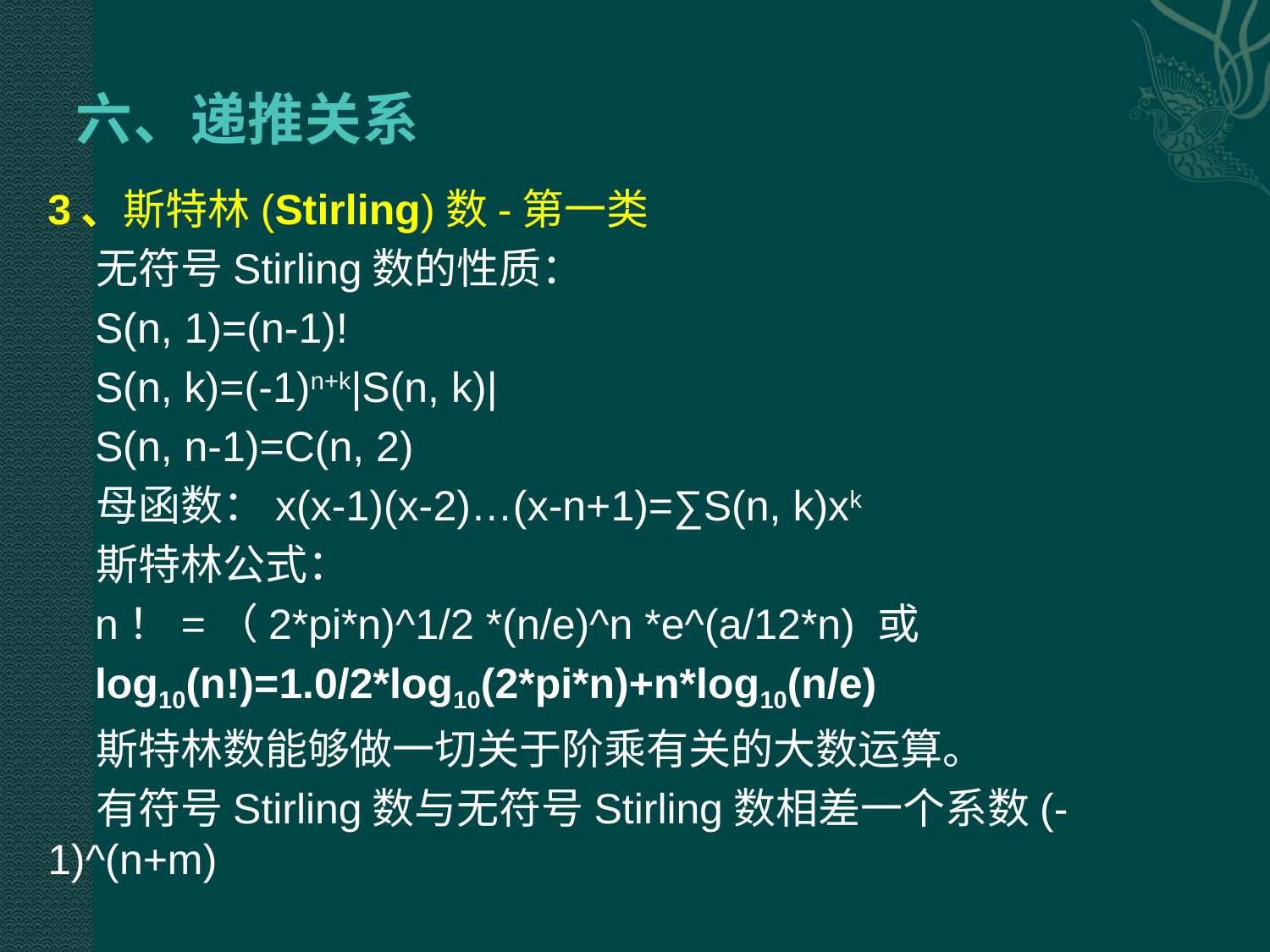

# 六、递推关系
3、斯特林(Stirling)数-第一类
    无符号Stirling数的性质：
    S(n, 1)=(n-1)!
    S(n, k)=(-1)n+k|S(n, k)|
    S(n, n-1)=C(n, 2)
    母函数：x(x-1)(x-2)…(x-n+1)=∑S(n, k)xk
    斯特林公式：
    n！=（2*pi*n)^1/2 *(n/e)^n *e^(a/12*n) 或
    log10(n!)=1.0/2*log10(2*pi*n)+n*log10(n/e)
    斯特林数能够做一切关于阶乘有关的大数运算。
    有符号Stirling数与无符号Stirling数相差一个系数(-1)^(n+m)